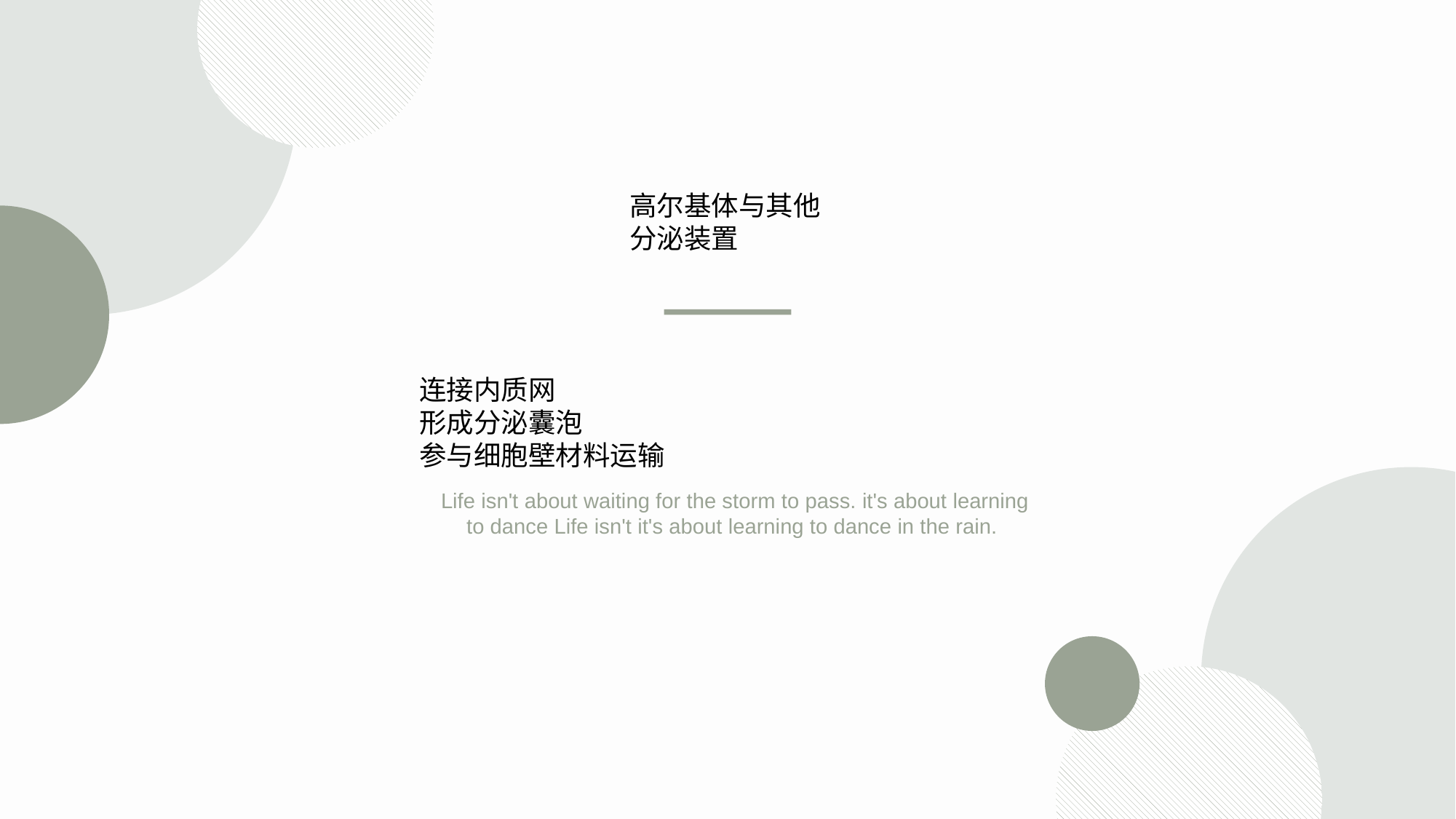

高尔基体与其他分泌装置

连接内质网
形成分泌囊泡
参与细胞壁材料运输

 Life isn't about waiting for the storm to pass. it's about learning to dance Life isn't it's about learning to dance in the rain.

PPT模板 http://www.1ppt.com/moban/